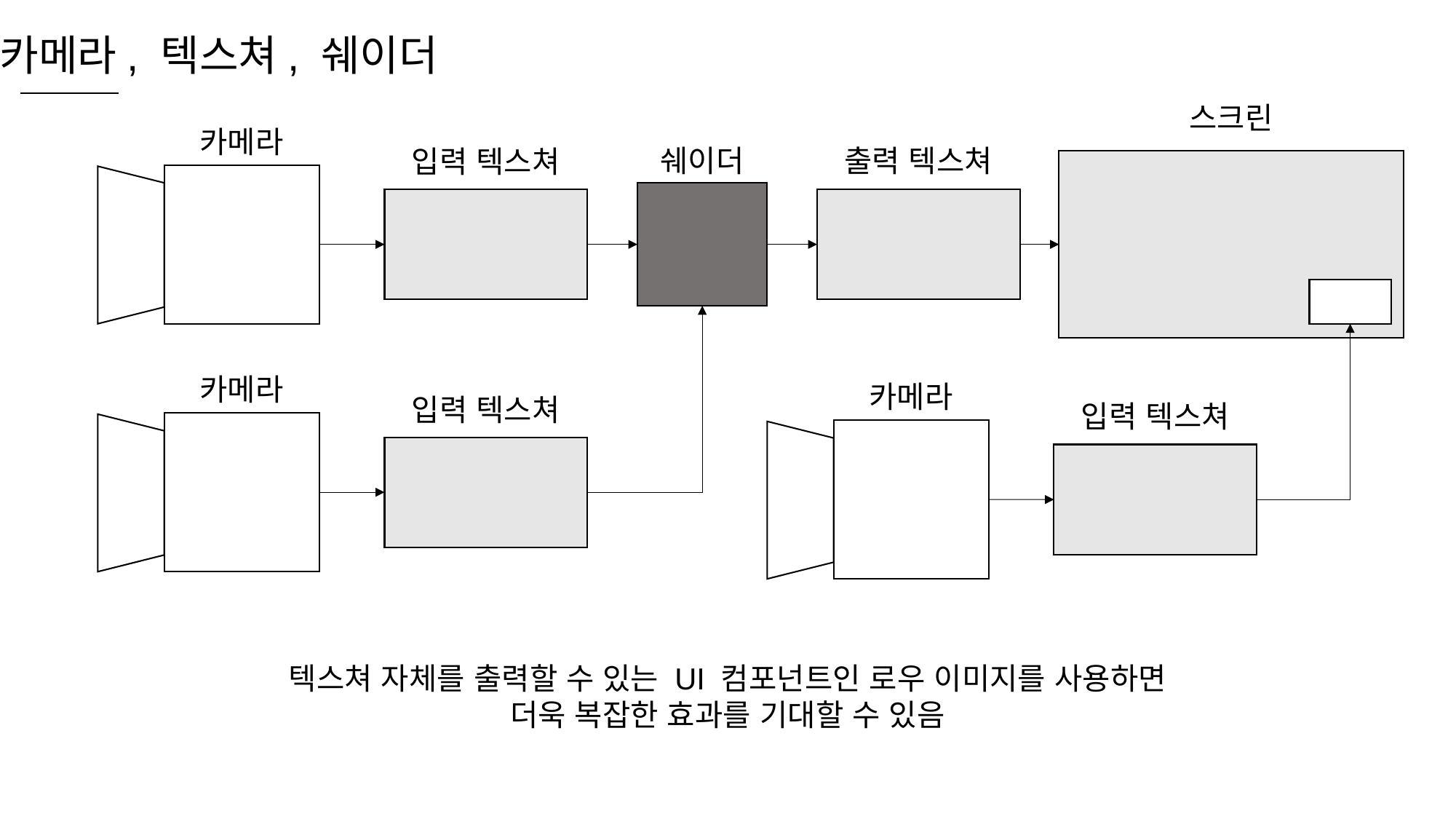

카메라, 텍스쳐, 쉐이더
스크린
카메라
쉐이더
출력 텍스쳐
입력 텍스쳐

카메라
카메라
입력 텍스쳐
입력 텍스쳐

텍스쳐 자체를 출력할 수 있는 UI 컴포넌트인 로우 이미지를 사용하면
더욱 복잡한 효과를 기대할 수 있음